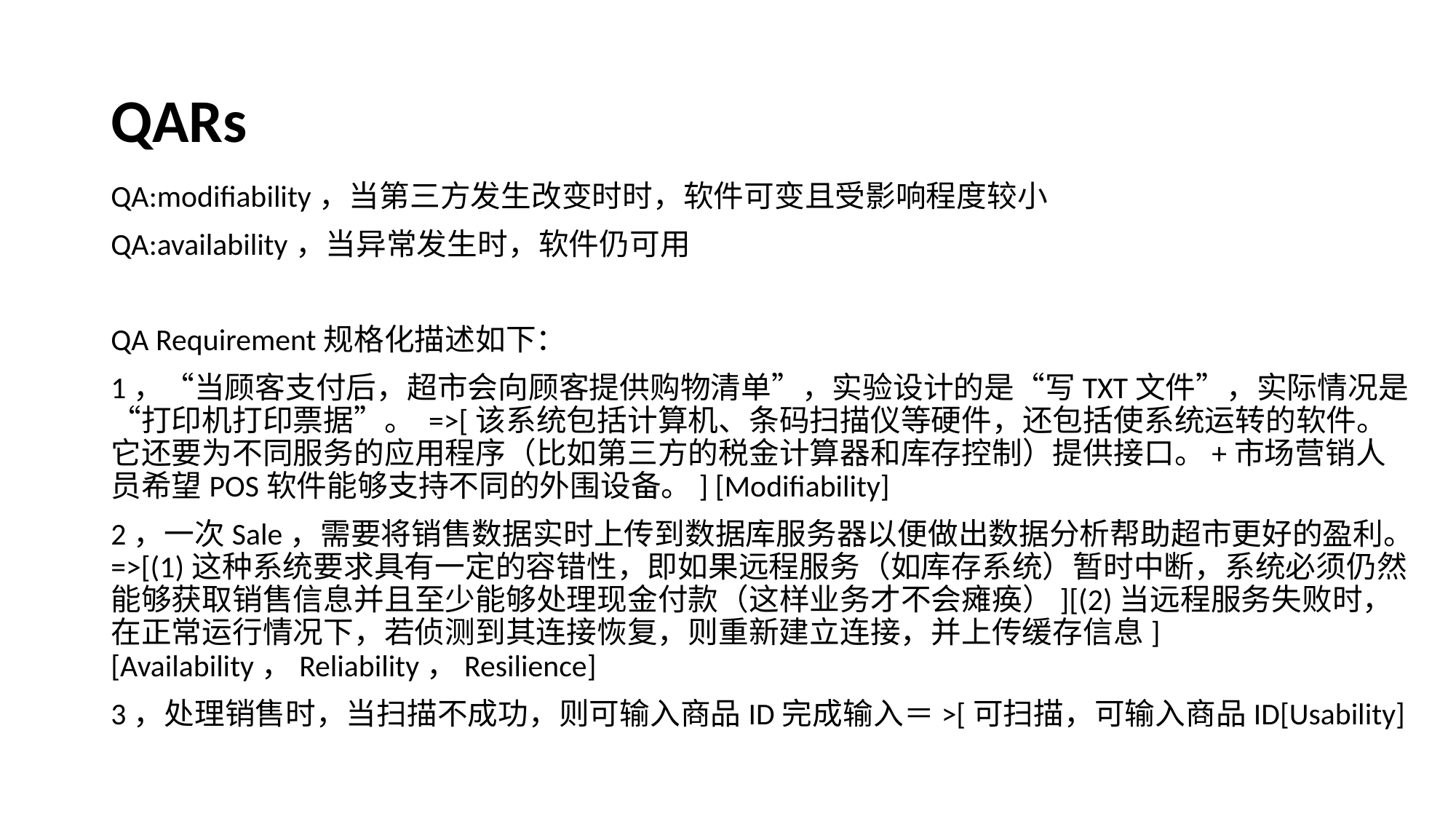

# QARs
QA:modifiability，当第三方发生改变时时，软件可变且受影响程度较小
QA:availability，当异常发生时，软件仍可用

QA Requirement规格化描述如下：
1，“当顾客支付后，超市会向顾客提供购物清单”，实验设计的是“写TXT文件”，实际情况是“打印机打印票据”。 =>[该系统包括计算机、条码扫描仪等硬件，还包括使系统运转的软件。它还要为不同服务的应用程序（比如第三方的税金计算器和库存控制）提供接口。+市场营销人员希望POS软件能够支持不同的外围设备。] [Modifiability]
2，一次Sale，需要将销售数据实时上传到数据库服务器以便做出数据分析帮助超市更好的盈利。=>[(1)这种系统要求具有一定的容错性，即如果远程服务（如库存系统）暂时中断，系统必须仍然能够获取销售信息并且至少能够处理现金付款（这样业务才不会瘫痪）][(2)当远程服务失败时，在正常运行情况下，若侦测到其连接恢复，则重新建立连接，并上传缓存信息] [Availability，Reliability，Resilience]
3，处理销售时，当扫描不成功，则可输入商品ID完成输入＝>[可扫描，可输入商品ID[Usability]